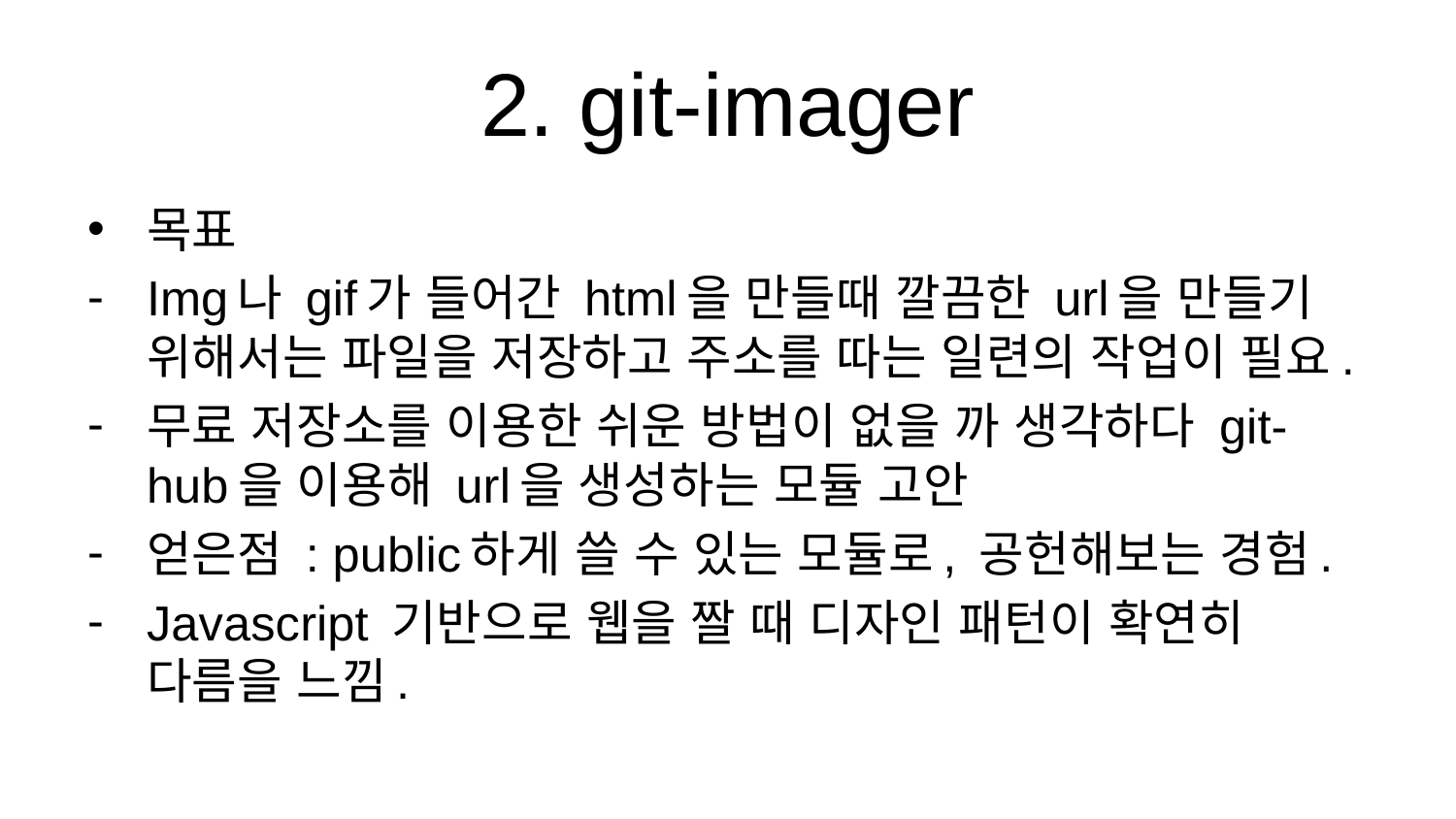

# 2. git-imager
목표
Img나 gif가 들어간 html을 만들때 깔끔한 url을 만들기 위해서는 파일을 저장하고 주소를 따는 일련의 작업이 필요.
무료 저장소를 이용한 쉬운 방법이 없을 까 생각하다 git-hub을 이용해 url을 생성하는 모듈 고안
얻은점 : public하게 쓸 수 있는 모듈로, 공헌해보는 경험.
Javascript 기반으로 웹을 짤 때 디자인 패턴이 확연히 다름을 느낌.